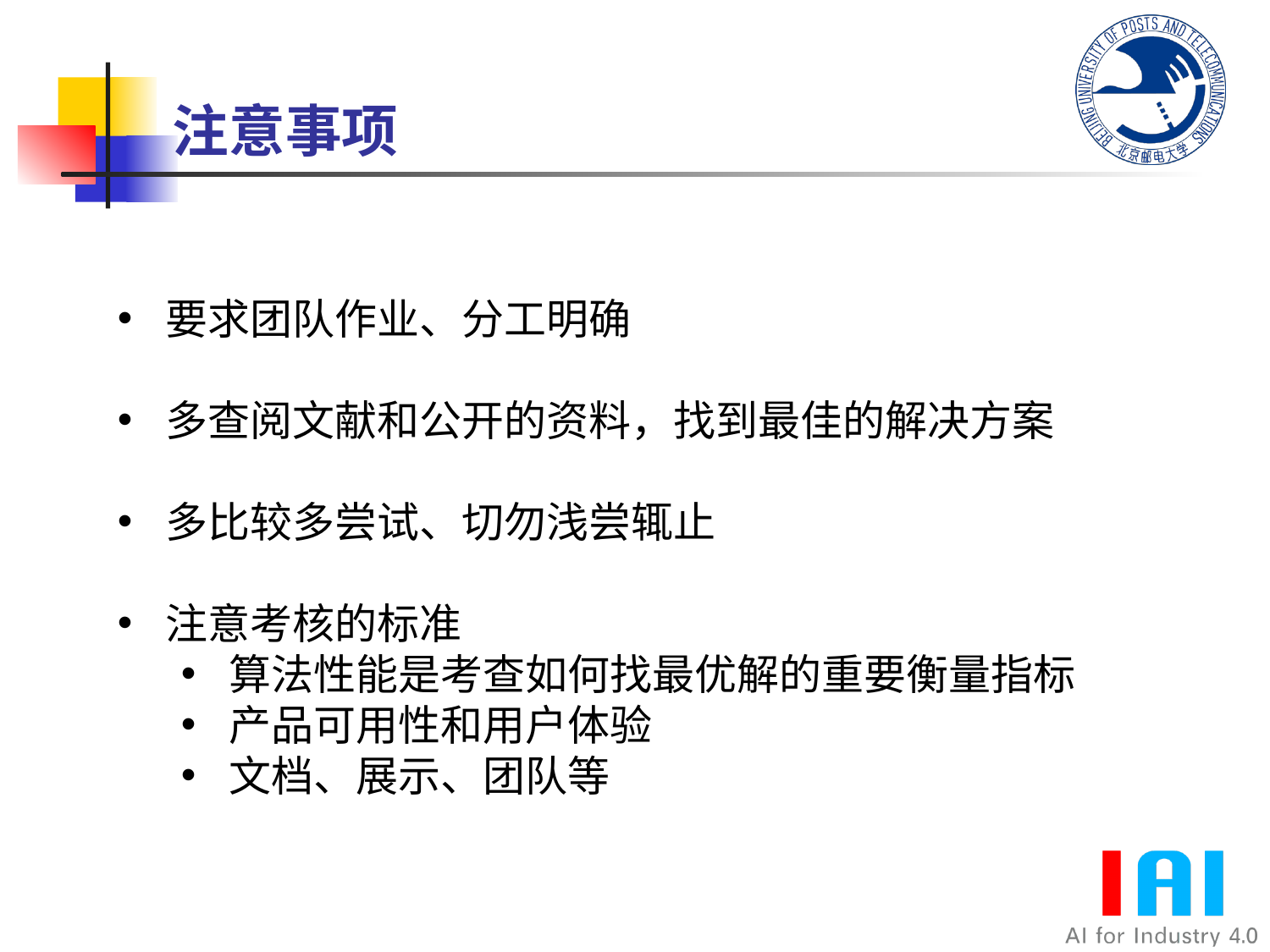

注意事项
要求团队作业、分工明确

多查阅文献和公开的资料，找到最佳的解决方案

多比较多尝试、切勿浅尝辄止

注意考核的标准
算法性能是考查如何找最优解的重要衡量指标
产品可用性和用户体验
文档、展示、团队等